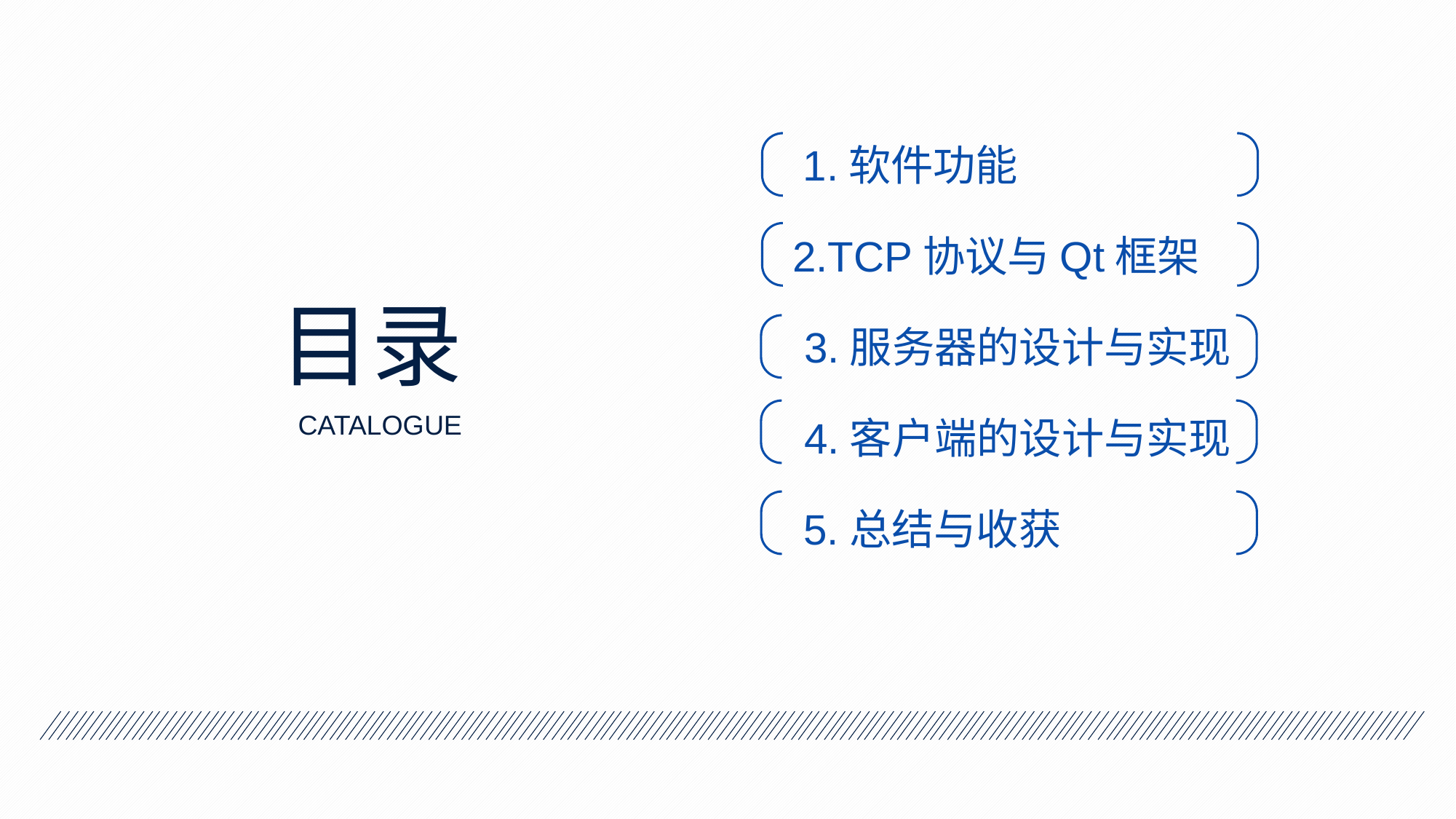

1.软件功能

2.TCP协议与Qt框架
目录
3.服务器的设计与实现

CATALOGUE
4.客户端的设计与实现

5.总结与收获